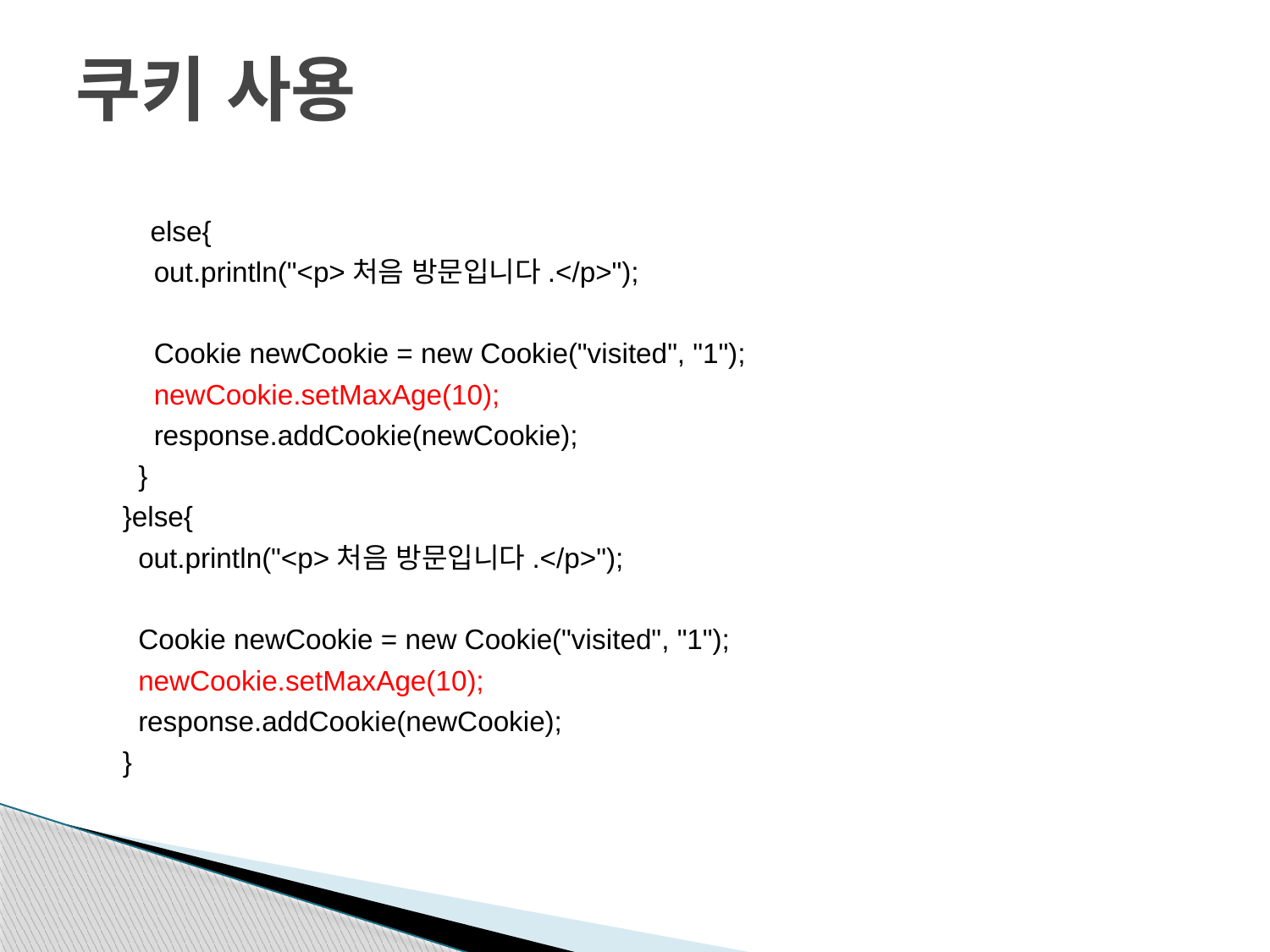

# 쿠키 사용

 	   else{
        out.println("<p>처음 방문입니다.</p>");

        Cookie newCookie = new Cookie("visited", "1");
        newCookie.setMaxAge(10);
        response.addCookie(newCookie);
      }
    }else{
      out.println("<p>처음 방문입니다.</p>");

      Cookie newCookie = new Cookie("visited", "1");
      newCookie.setMaxAge(10);
      response.addCookie(newCookie);
    }